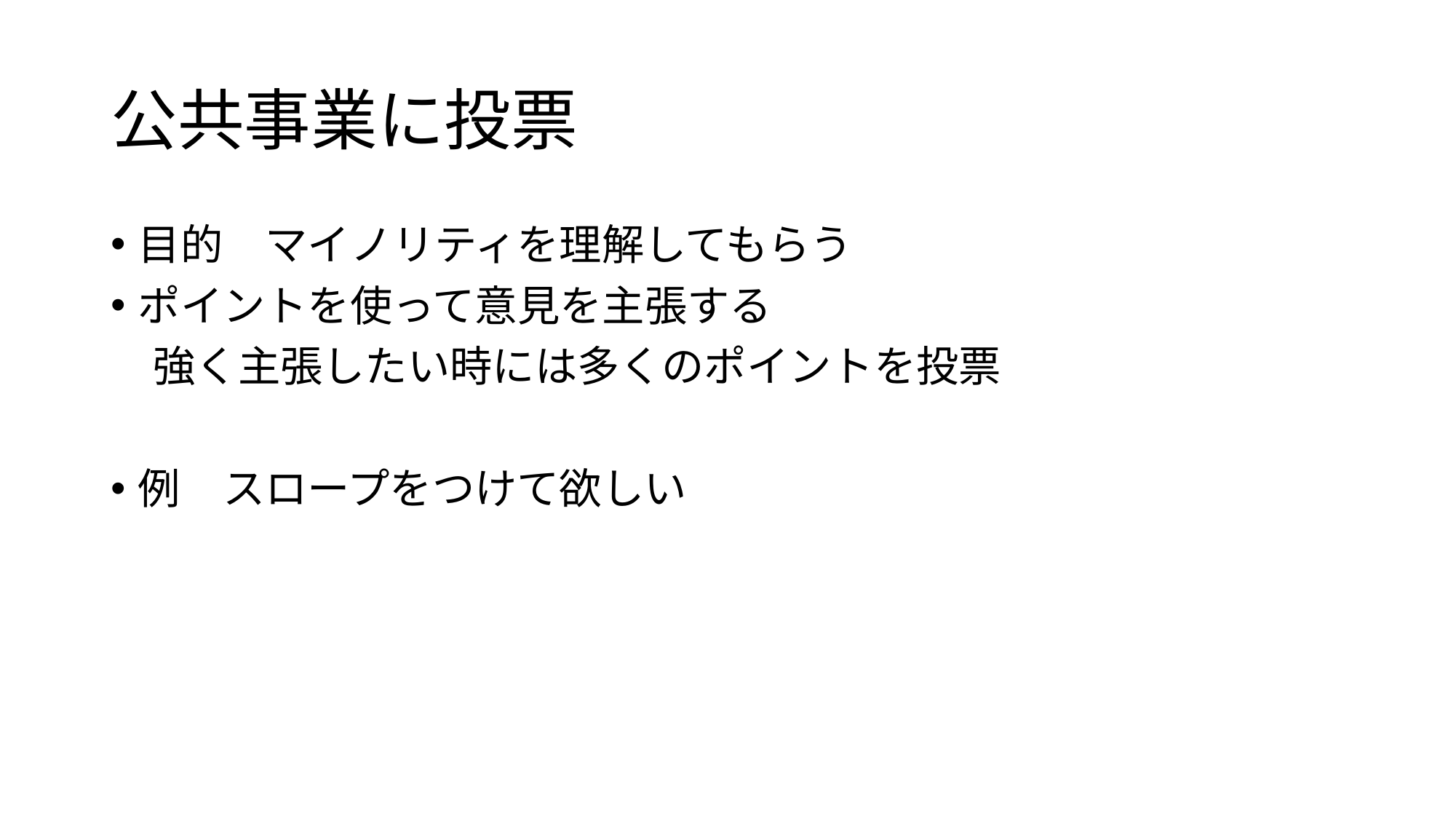

# 公共事業に投票
目的　マイノリティを理解してもらう
ポイントを使って意見を主張する
　強く主張したい時には多くのポイントを投票

例　スロープをつけて欲しい